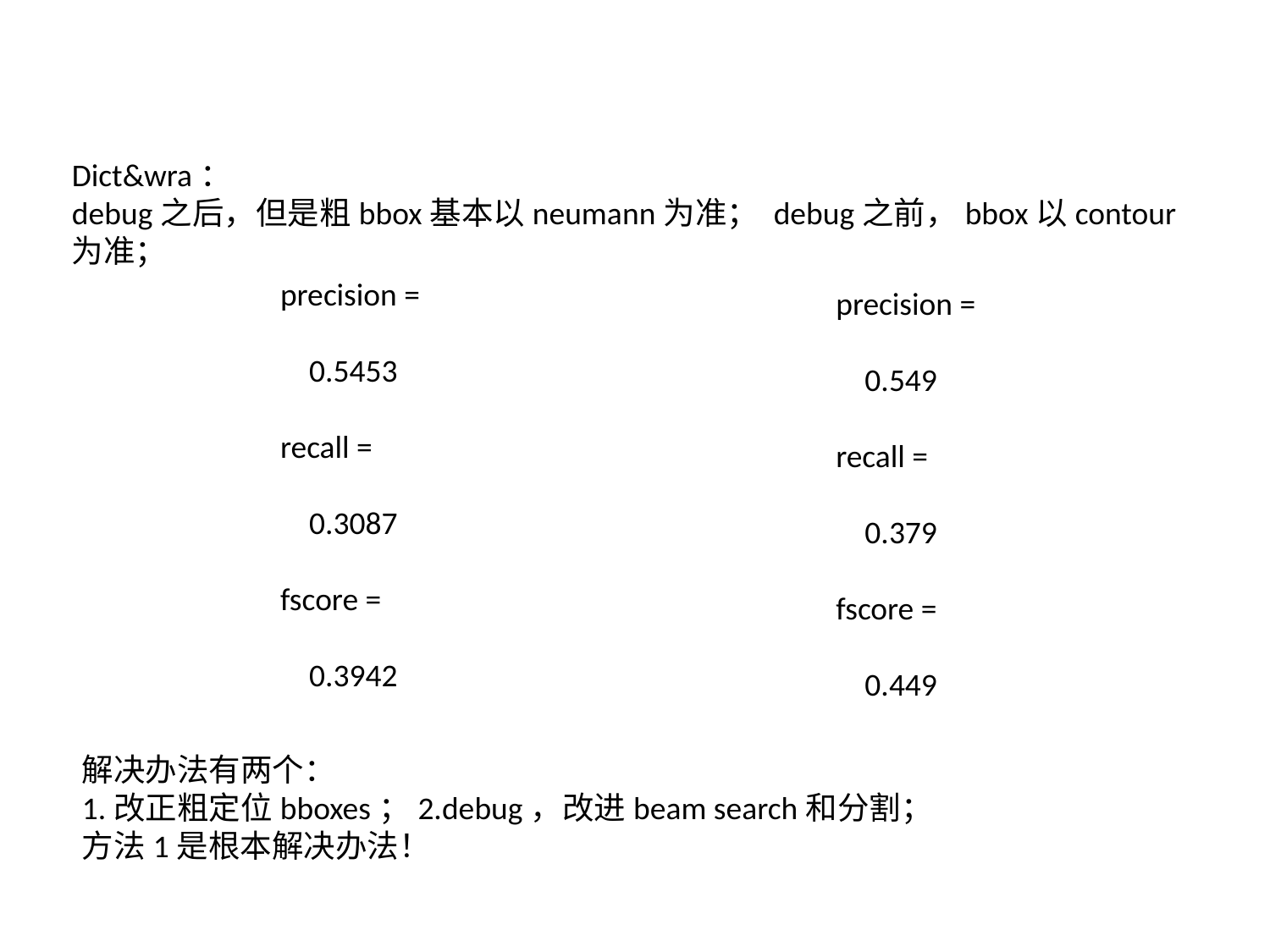

Dict&wra：
debug之后，但是粗bbox基本以neumann为准； debug之前，bbox以contour为准；
precision =

    0.5453

recall =

    0.3087

fscore =

    0.3942
precision =

    0.549

recall =

    0.379

fscore =

    0.449
解决办法有两个：
1.改正粗定位bboxes；2.debug，改进beam search和分割；
方法1是根本解决办法！